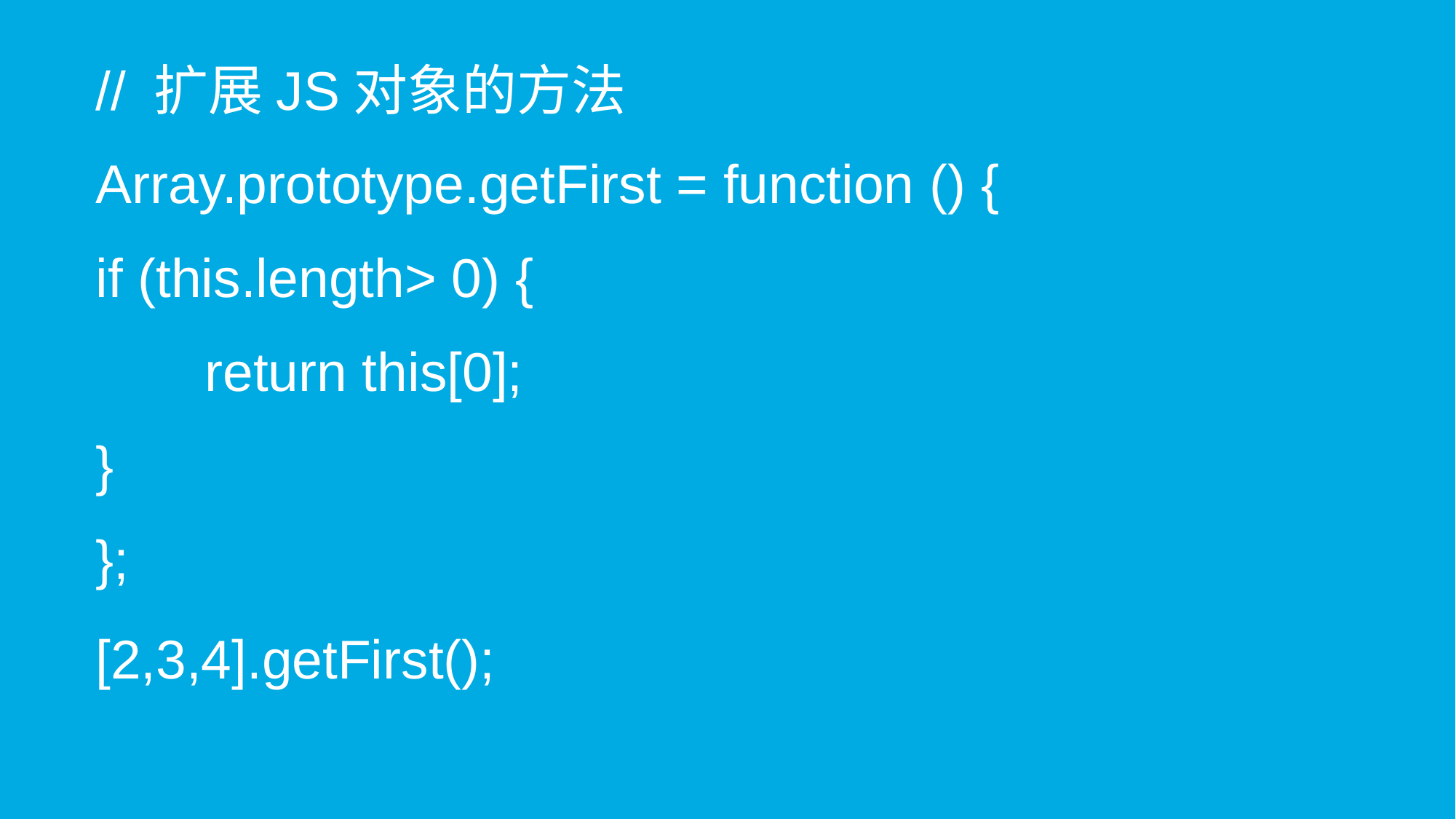

// 扩展JS对象的方法
Array.prototype.getFirst = function () {
if (this.length> 0) {
	return this[0];
}
};
[2,3,4].getFirst();